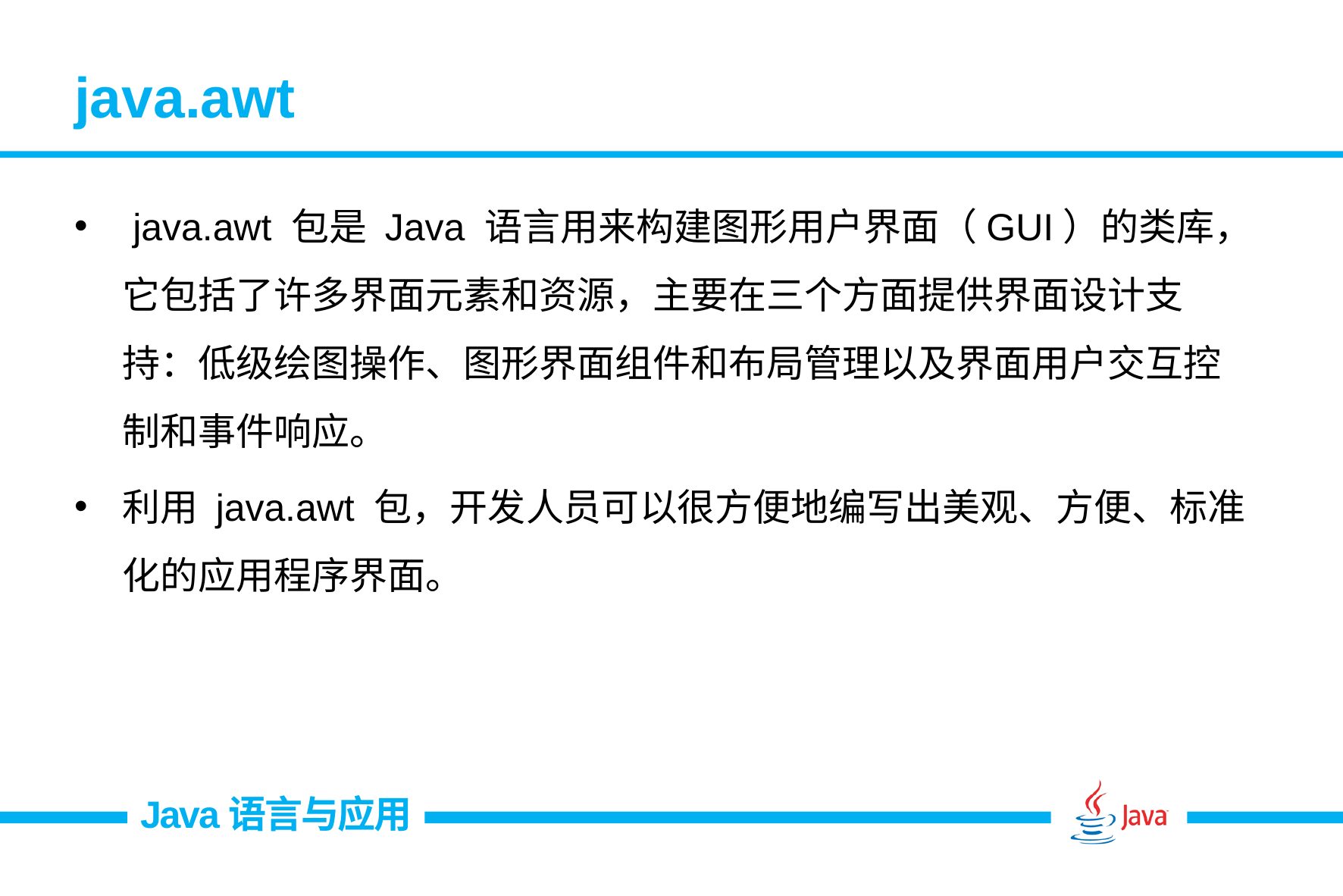

# java.awt
 java.awt 包是 Java 语言用来构建图形用户界面（GUI）的类库，它包括了许多界面元素和资源，主要在三个方面提供界面设计支持：低级绘图操作、图形界面组件和布局管理以及界面用户交互控制和事件响应。
利用 java.awt 包，开发人员可以很方便地编写出美观、方便、标准化的应用程序界面。